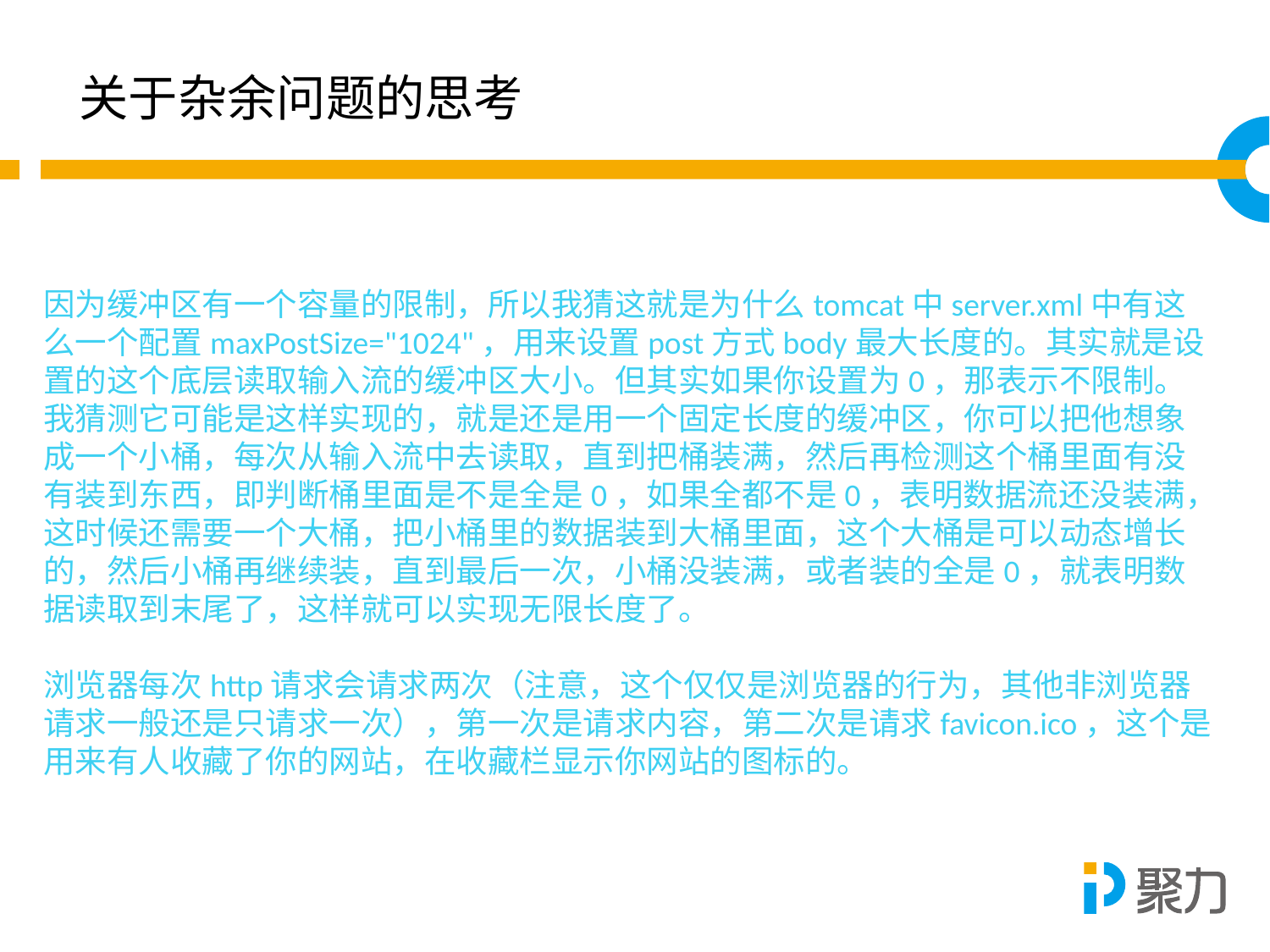

关于杂余问题的思考
因为缓冲区有一个容量的限制，所以我猜这就是为什么tomcat中server.xml中有这么一个配置maxPostSize="1024"，用来设置post方式body最大长度的。其实就是设置的这个底层读取输入流的缓冲区大小。但其实如果你设置为0，那表示不限制。我猜测它可能是这样实现的，就是还是用一个固定长度的缓冲区，你可以把他想象成一个小桶，每次从输入流中去读取，直到把桶装满，然后再检测这个桶里面有没有装到东西，即判断桶里面是不是全是0，如果全都不是0，表明数据流还没装满，这时候还需要一个大桶，把小桶里的数据装到大桶里面，这个大桶是可以动态增长的，然后小桶再继续装，直到最后一次，小桶没装满，或者装的全是0，就表明数据读取到末尾了，这样就可以实现无限长度了。

浏览器每次http请求会请求两次（注意，这个仅仅是浏览器的行为，其他非浏览器请求一般还是只请求一次），第一次是请求内容，第二次是请求favicon.ico，这个是用来有人收藏了你的网站，在收藏栏显示你网站的图标的。